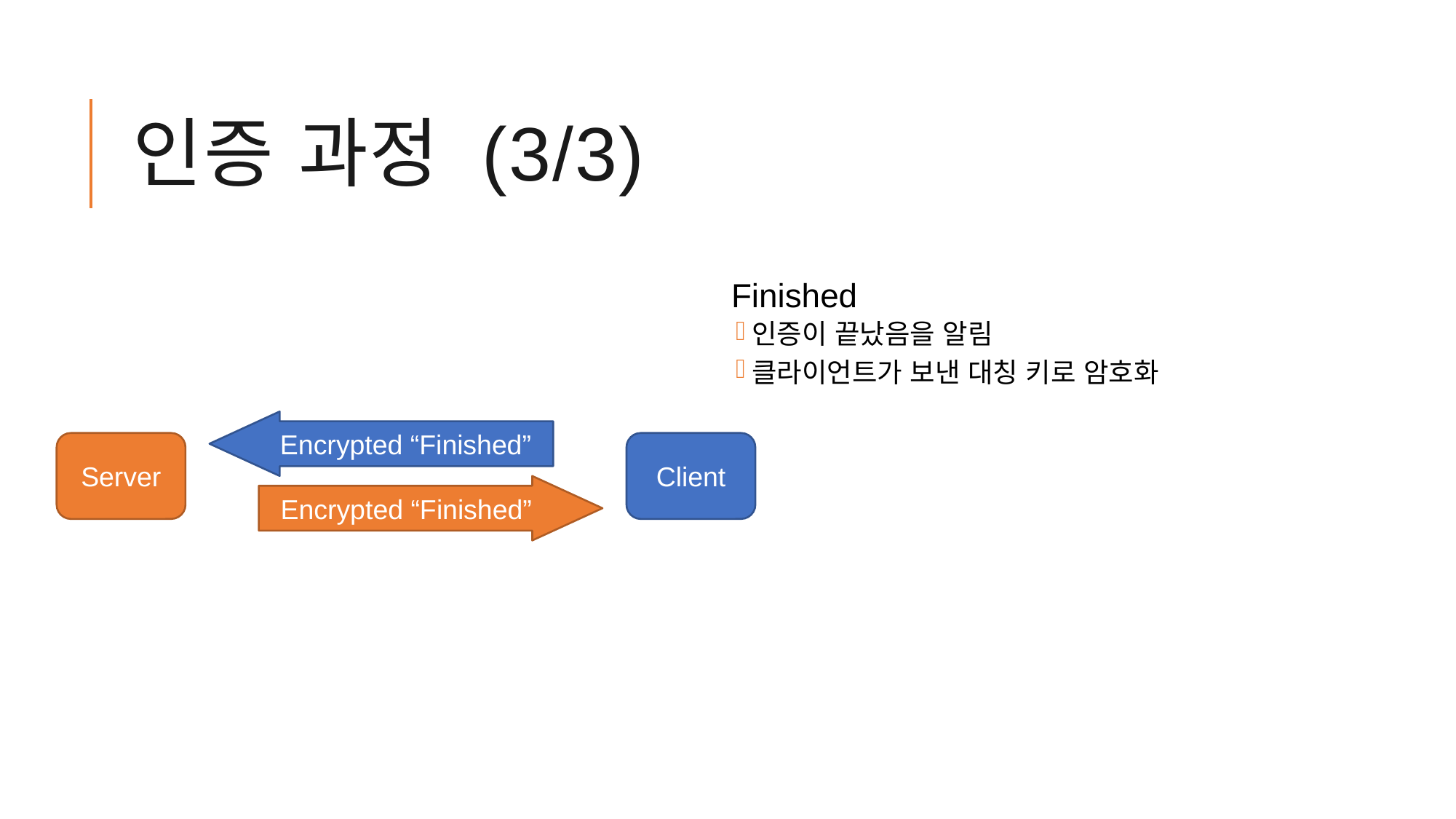

# 인증 과정 (3/3)
Finished
인증이 끝났음을 알림
클라이언트가 보낸 대칭 키로 암호화
Encrypted “Finished”
Server
Client
Encrypted “Finished”